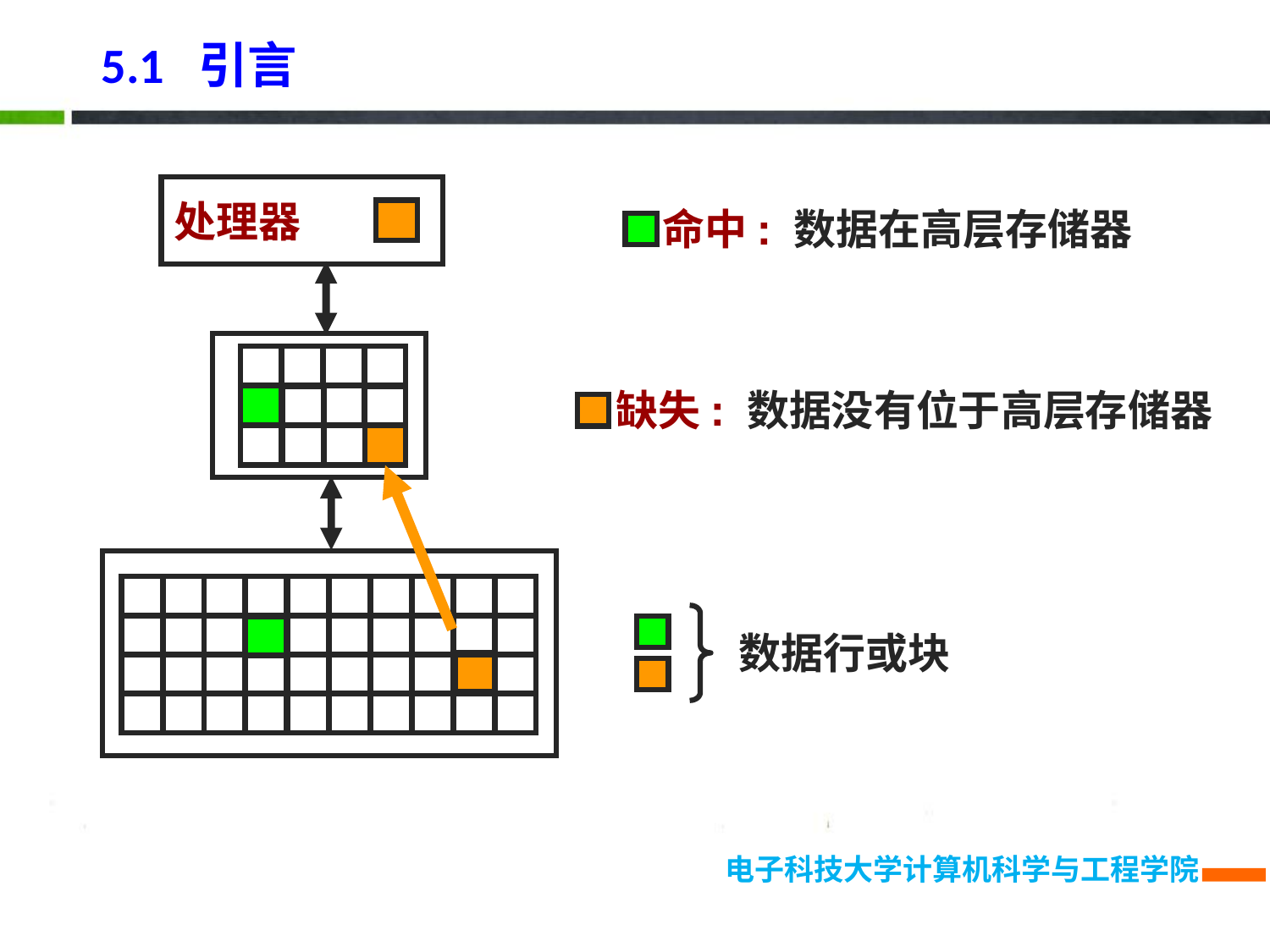

# 5.1  引言
处理器
命中: 数据在高层存储器

缺失: 数据没有位于高层存储器

数据行或块

13